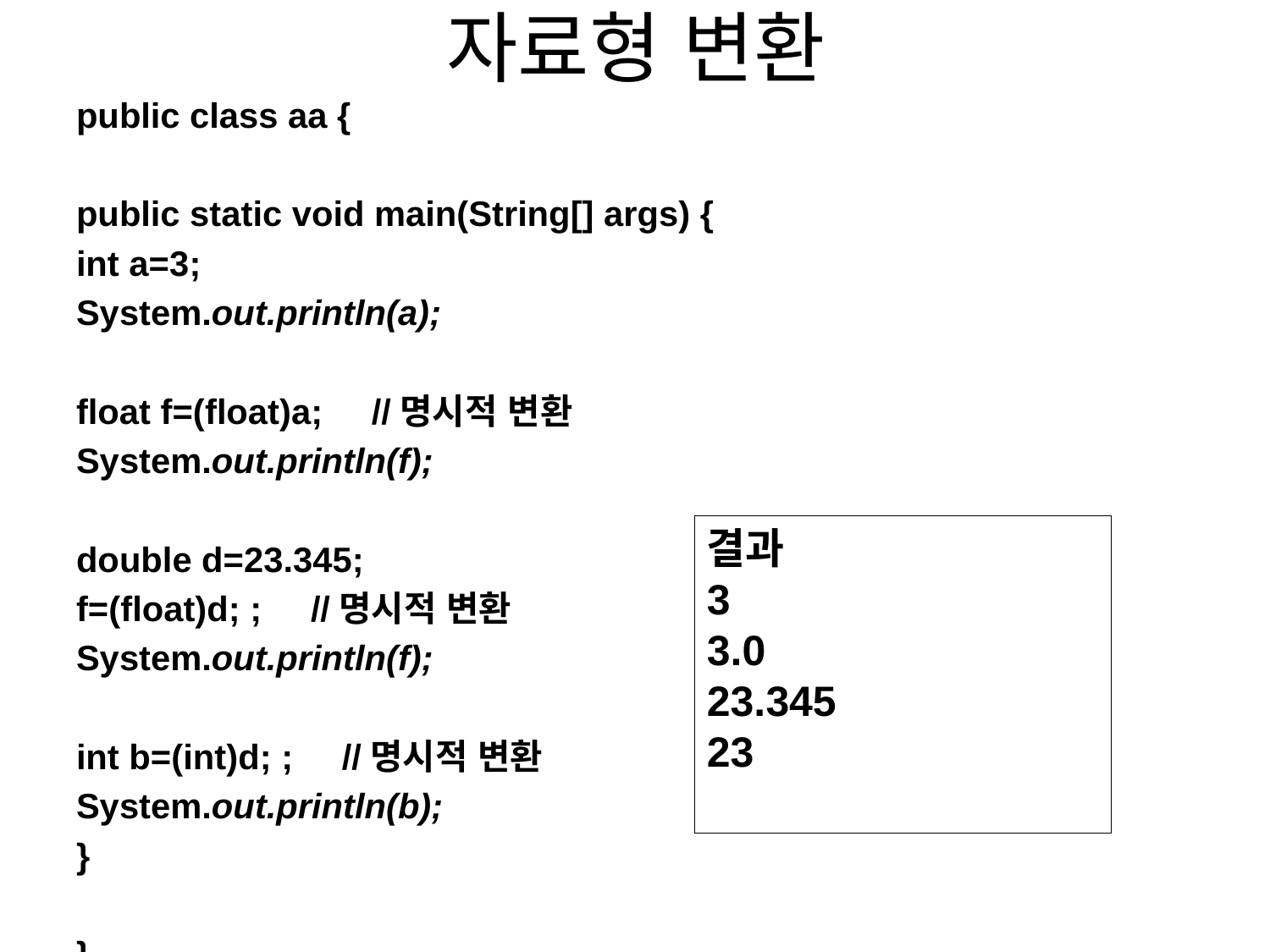

# 자료형 변환
public class aa {

public static void main(String[] args) {
int a=3;
System.out.println(a);

float f=(float)a;     //명시적 변환
System.out.println(f);

double d=23.345;
f=(float)d; ;     //명시적 변환
System.out.println(f);

int b=(int)d; ;     //명시적 변환
System.out.println(b);
}

}
결과
3
3.0
23.345
23